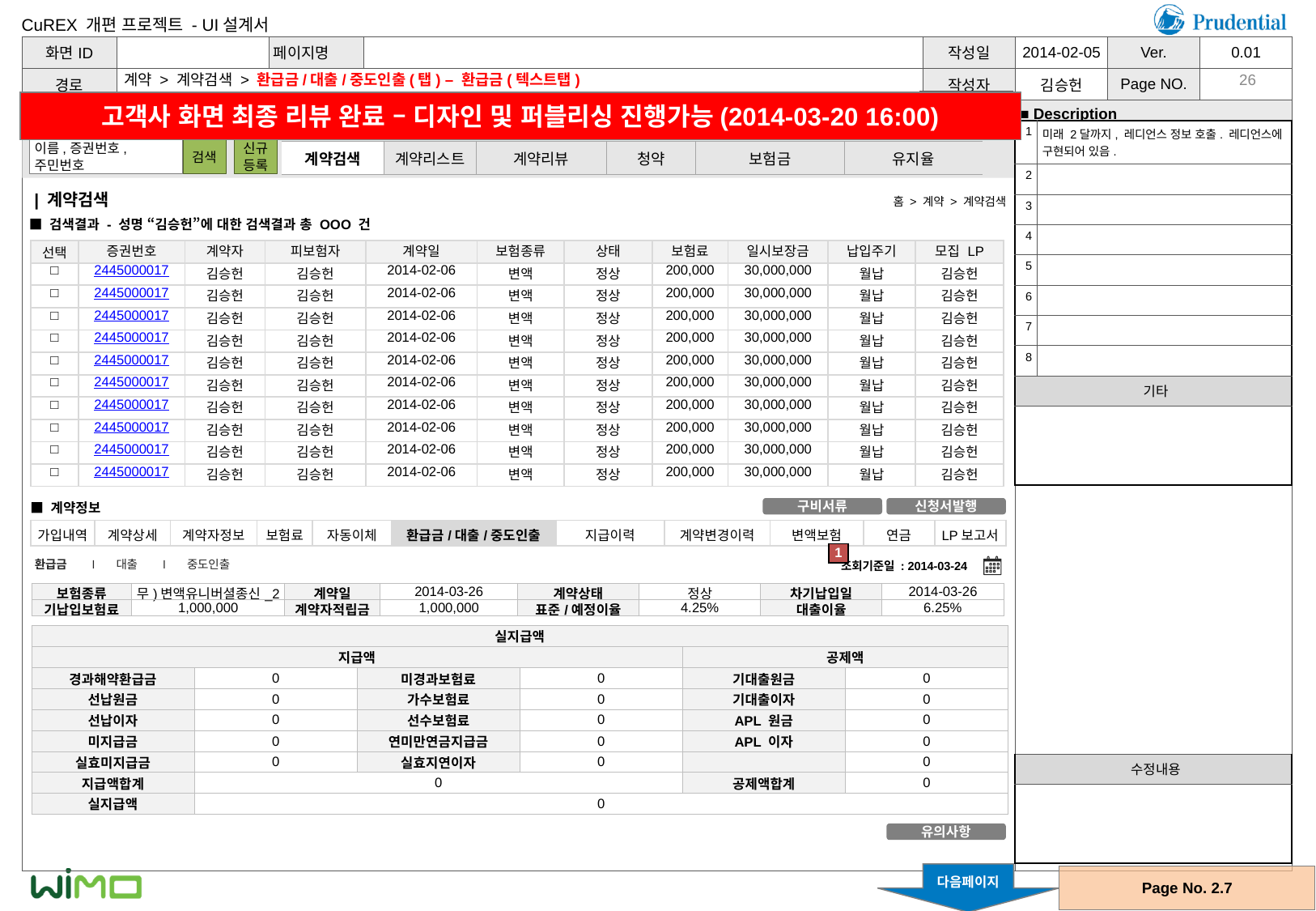

계약 > 계약검색 > 환급금/대출/중도인출(탭) – 환급금(텍스트탭)
26
고객사 화면 최종 리뷰 완료 – 디자인 및 퍼블리싱 진행가능(2014-03-20 16:00)
| 1 | 미래 2달까지, 레디언스 정보 호출. 레디언스에 구현되어 있음. |
| --- | --- |
| 2 |  |
| 3 |  |
| 4 |  |
| 5 |  |
| 6 |  |
| 7 |  |
| 8 |  |
| 기타 |  |
|  |  |
| 계약검색 | 계약리스트 | 계약리뷰 | 청약 | 보험금 | 유지율 |
| --- | --- | --- | --- | --- | --- |
| 계약검색
홈 > 계약 > 계약검색
■ 검색결과 - 성명 “김승헌”에 대한 검색결과 총 OOO 건
| 선택 | 증권번호 | 계약자 | 피보험자 | 계약일 | 보험종류 | 상태 | 보험료 | 일시보장금 | 납입주기 | 모집 LP |
| --- | --- | --- | --- | --- | --- | --- | --- | --- | --- | --- |
| □ | 2445000017 | 김승헌 | 김승헌 | 2014-02-06 | 변액 | 정상 | 200,000 | 30,000,000 | 월납 | 김승헌 |
| □ | 2445000017 | 김승헌 | 김승헌 | 2014-02-06 | 변액 | 정상 | 200,000 | 30,000,000 | 월납 | 김승헌 |
| □ | 2445000017 | 김승헌 | 김승헌 | 2014-02-06 | 변액 | 정상 | 200,000 | 30,000,000 | 월납 | 김승헌 |
| □ | 2445000017 | 김승헌 | 김승헌 | 2014-02-06 | 변액 | 정상 | 200,000 | 30,000,000 | 월납 | 김승헌 |
| □ | 2445000017 | 김승헌 | 김승헌 | 2014-02-06 | 변액 | 정상 | 200,000 | 30,000,000 | 월납 | 김승헌 |
| □ | 2445000017 | 김승헌 | 김승헌 | 2014-02-06 | 변액 | 정상 | 200,000 | 30,000,000 | 월납 | 김승헌 |
| □ | 2445000017 | 김승헌 | 김승헌 | 2014-02-06 | 변액 | 정상 | 200,000 | 30,000,000 | 월납 | 김승헌 |
| □ | 2445000017 | 김승헌 | 김승헌 | 2014-02-06 | 변액 | 정상 | 200,000 | 30,000,000 | 월납 | 김승헌 |
| □ | 2445000017 | 김승헌 | 김승헌 | 2014-02-06 | 변액 | 정상 | 200,000 | 30,000,000 | 월납 | 김승헌 |
| □ | 2445000017 | 김승헌 | 김승헌 | 2014-02-06 | 변액 | 정상 | 200,000 | 30,000,000 | 월납 | 김승헌 |
■ 계약정보
구비서류
신청서발행
| 가입내역 | 계약상세 | 계약자정보 | 보험료 | 자동이체 | 환급금/대출/중도인출 | 지급이력 | 계약변경이력 | 변액보험 | 연금 | LP보고서 |
| --- | --- | --- | --- | --- | --- | --- | --- | --- | --- | --- |
1
조회기준일 : 2014-03-24

환급금       l       대출       l       중도인출
| 보험종류 | 무)변액유니버셜종신\_2 | 계약일 | 2014-03-26 | 계약상태 | 정상 | 차기납입일 | 2014-03-26 |
| --- | --- | --- | --- | --- | --- | --- | --- |
| 기납입보험료 | 1,000,000 | 계약자적립금 | 1,000,000 | 표준/예정이율 | 4.25% | 대출이율 | 6.25% |
| 실지급액 |  |  |  |  |  |
| --- | --- | --- | --- | --- | --- |
| 지급액 |  |  |  | 공제액 |  |
| 경과해약환급금 | 0 | 미경과보험료 | 0 | 기대출원금 | 0 |
| 선납원금 | 0 | 가수보험료 | 0 | 기대출이자 | 0 |
| 선납이자 | 0 | 선수보험료 | 0 | APL 원금 | 0 |
| 미지급금 | 0 | 연미만연금지급금 | 0 | APL 이자 | 0 |
| 실효미지급금 | 0 | 실효지연이자 | 0 |  | 0 |
| 지급액합계 | 0 |  |  | 공제액합계 | 0 |
| 실지급액 | 0 |  |  |  |  |
| 수정내용 |
| --- |
|  |
유의사항
Page No. 2.7